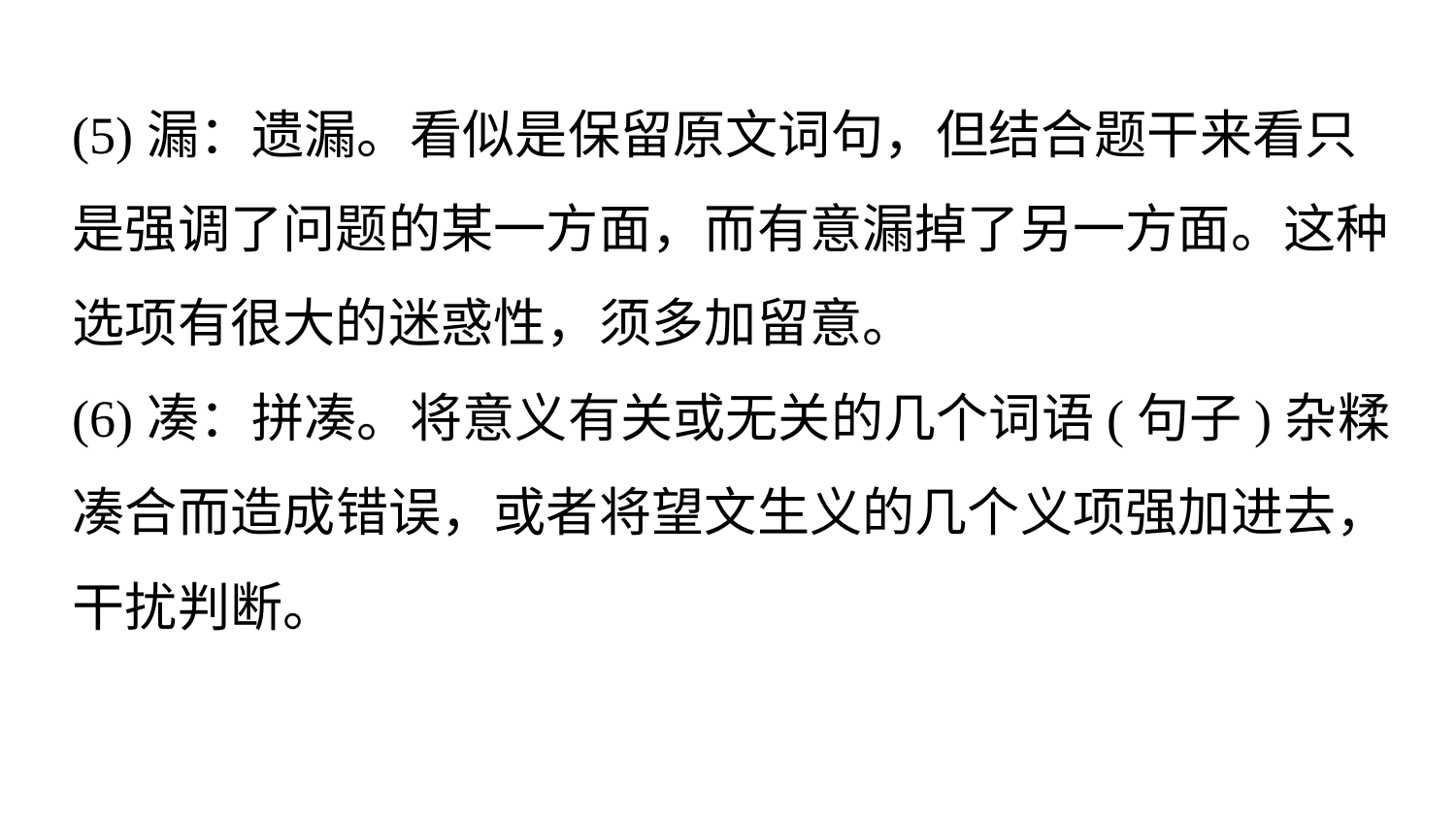

(5)漏：遗漏。看似是保留原文词句，但结合题干来看只是强调了问题的某一方面，而有意漏掉了另一方面。这种选项有很大的迷惑性，须多加留意。
(6)凑：拼凑。将意义有关或无关的几个词语(句子)杂糅凑合而造成错误，或者将望文生义的几个义项强加进去，干扰判断。